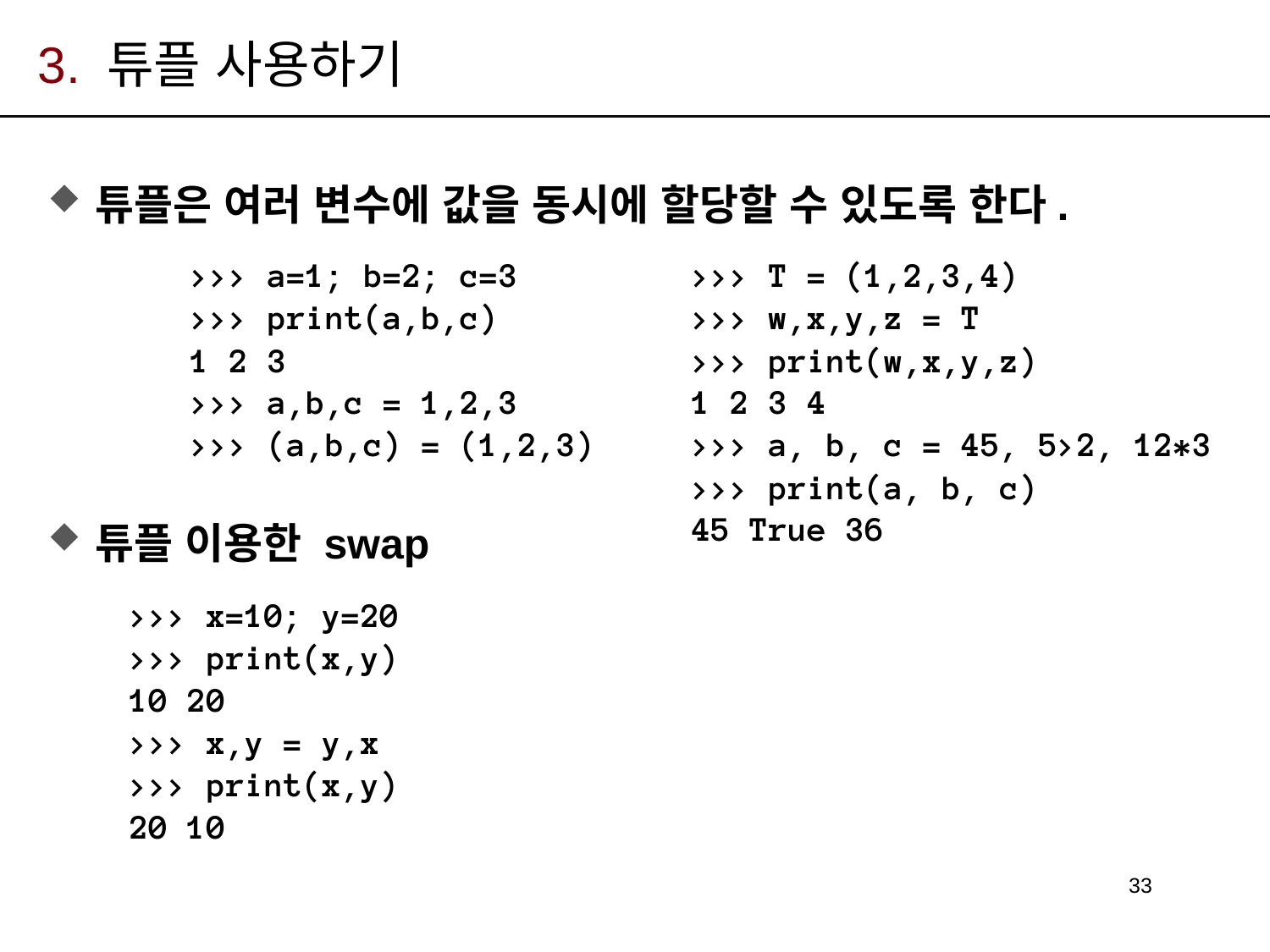

# 3. 튜플 사용하기
튜플은 여러 변수에 값을 동시에 할당할 수 있도록 한다.

튜플 이용한 swap

>>> a=1; b=2; c=3
>>> print(a,b,c)
1 2 3
>>> a,b,c = 1,2,3
>>> (a,b,c) = (1,2,3)
>>> T = (1,2,3,4)
>>> w,x,y,z = T
>>> print(w,x,y,z)
1 2 3 4
>>> a, b, c = 45, 5>2, 12*3
>>> print(a, b, c)
45 True 36
>>> x=10; y=20
>>> print(x,y)
10 20
>>> x,y = y,x
>>> print(x,y)
20 10
33